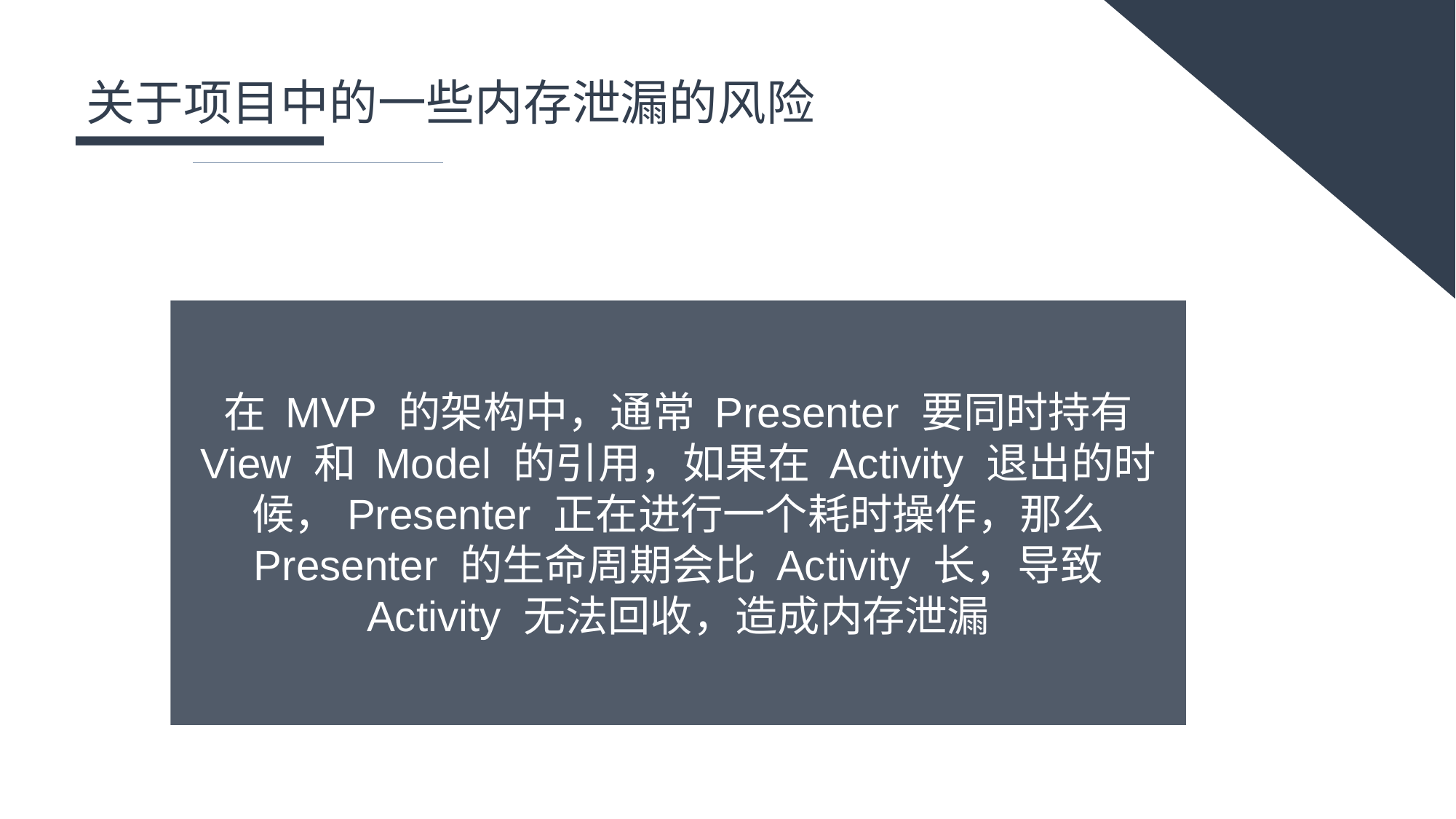

关于项目中的一些内存泄漏的风险

在 MVP 的架构中，通常 Presenter 要同时持有 View 和 Model 的引用，如果在 Activity 退出的时候，Presenter 正在进行一个耗时操作，那么 Presenter 的生命周期会比 Activity 长，导致 Activity 无法回收，造成内存泄漏